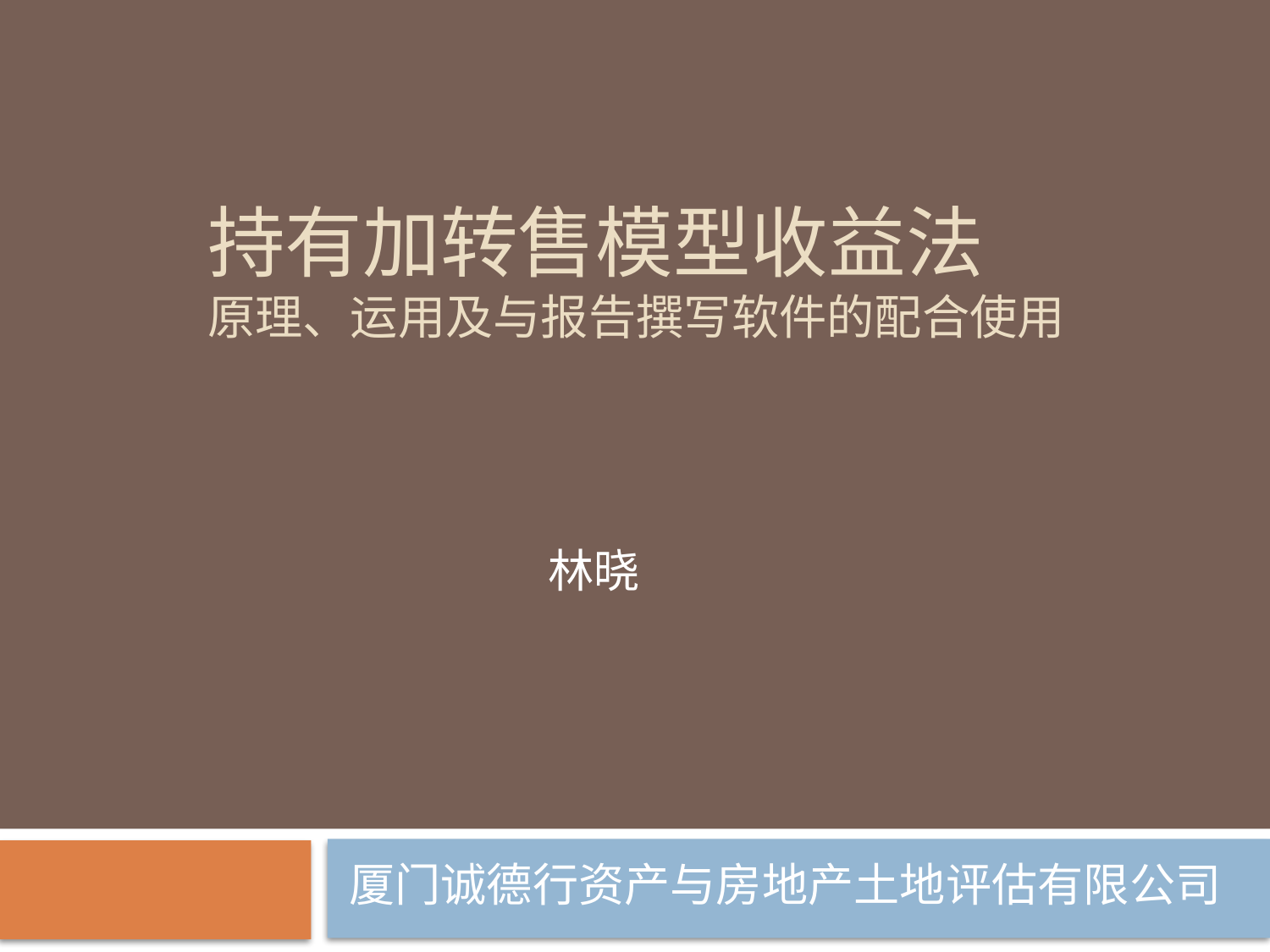

# 持有加转售模型收益法 原理、运用及与报告撰写软件的配合使用
林晓
厦门诚德行资产与房地产土地评估有限公司